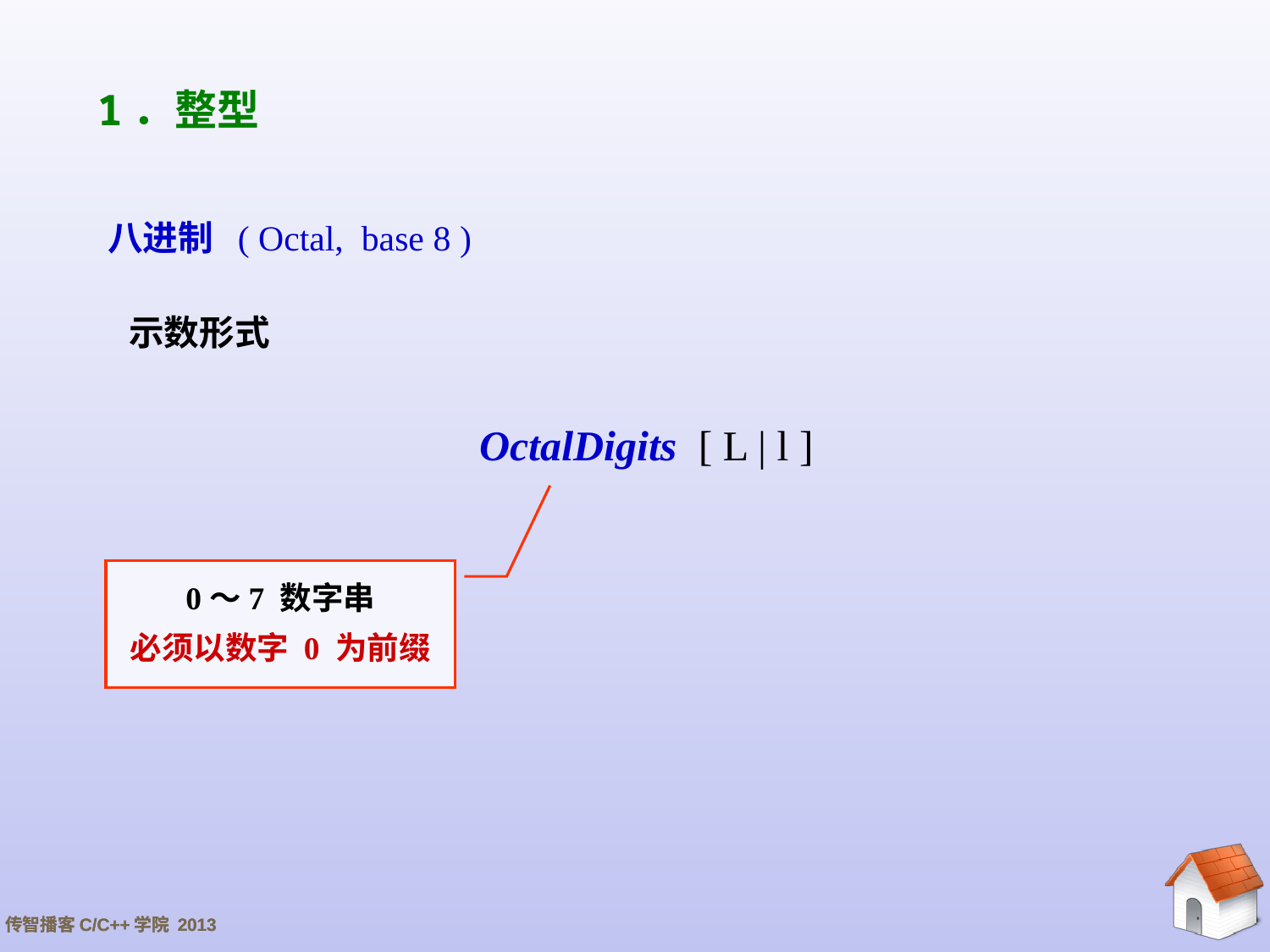

1．整型
八进制  ( Octal,  base 8 )
示数形式
OctalDigits  [ L | l ]
0～7 数字串
必须以数字 0 为前缀